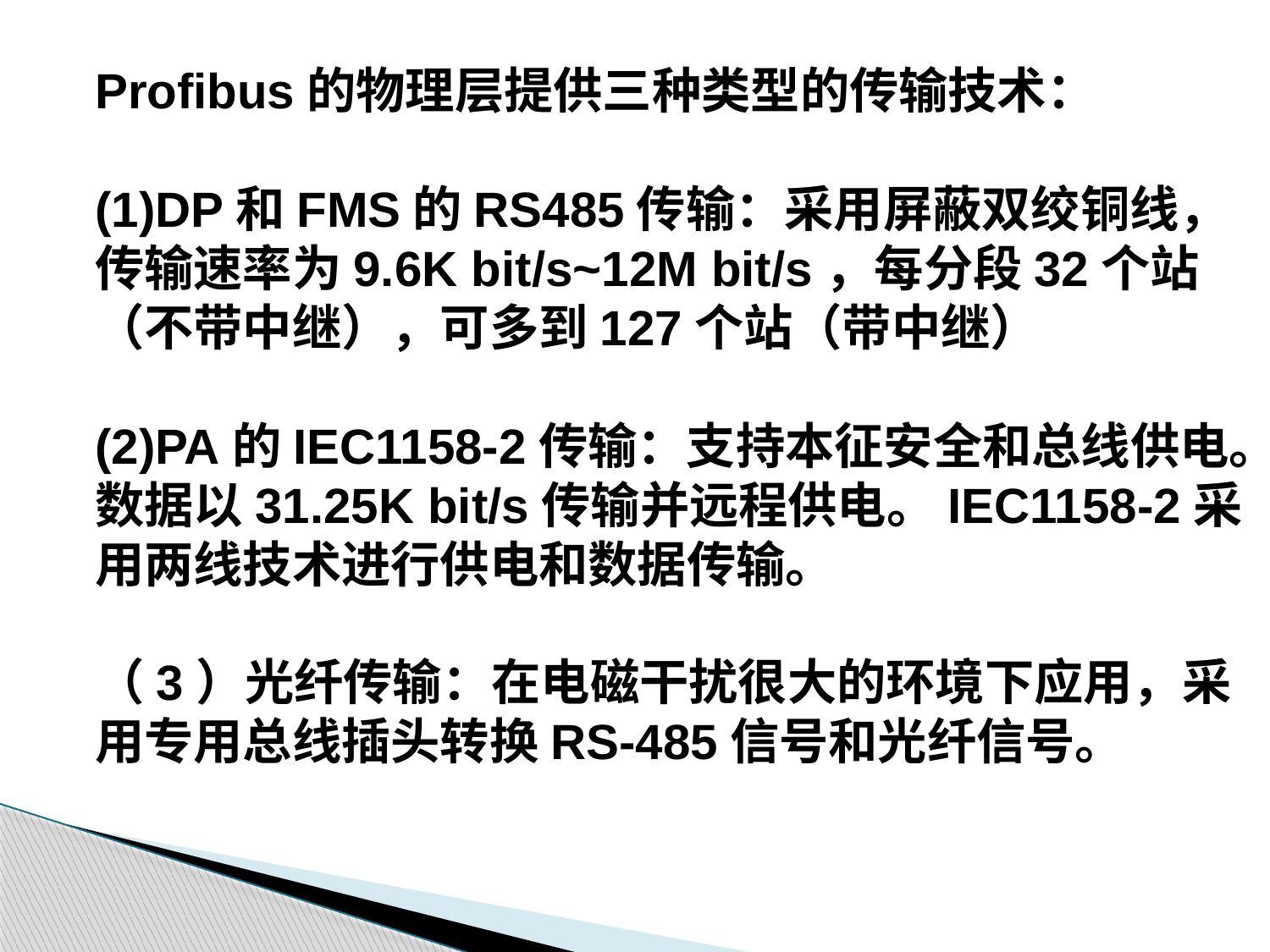

Profibus的物理层提供三种类型的传输技术：

	(1)DP和FMS的RS485传输：采用屏蔽双绞铜线，传输速率为9.6K bit/s~12M bit/s，每分段32个站（不带中继），可多到127个站（带中继）

	(2)PA的IEC1158-2传输：支持本征安全和总线供电。数据以31.25K bit/s传输并远程供电。IEC1158-2采用两线技术进行供电和数据传输。

	（3）光纤传输：在电磁干扰很大的环境下应用，采用专用总线插头转换RS-485信号和光纤信号。